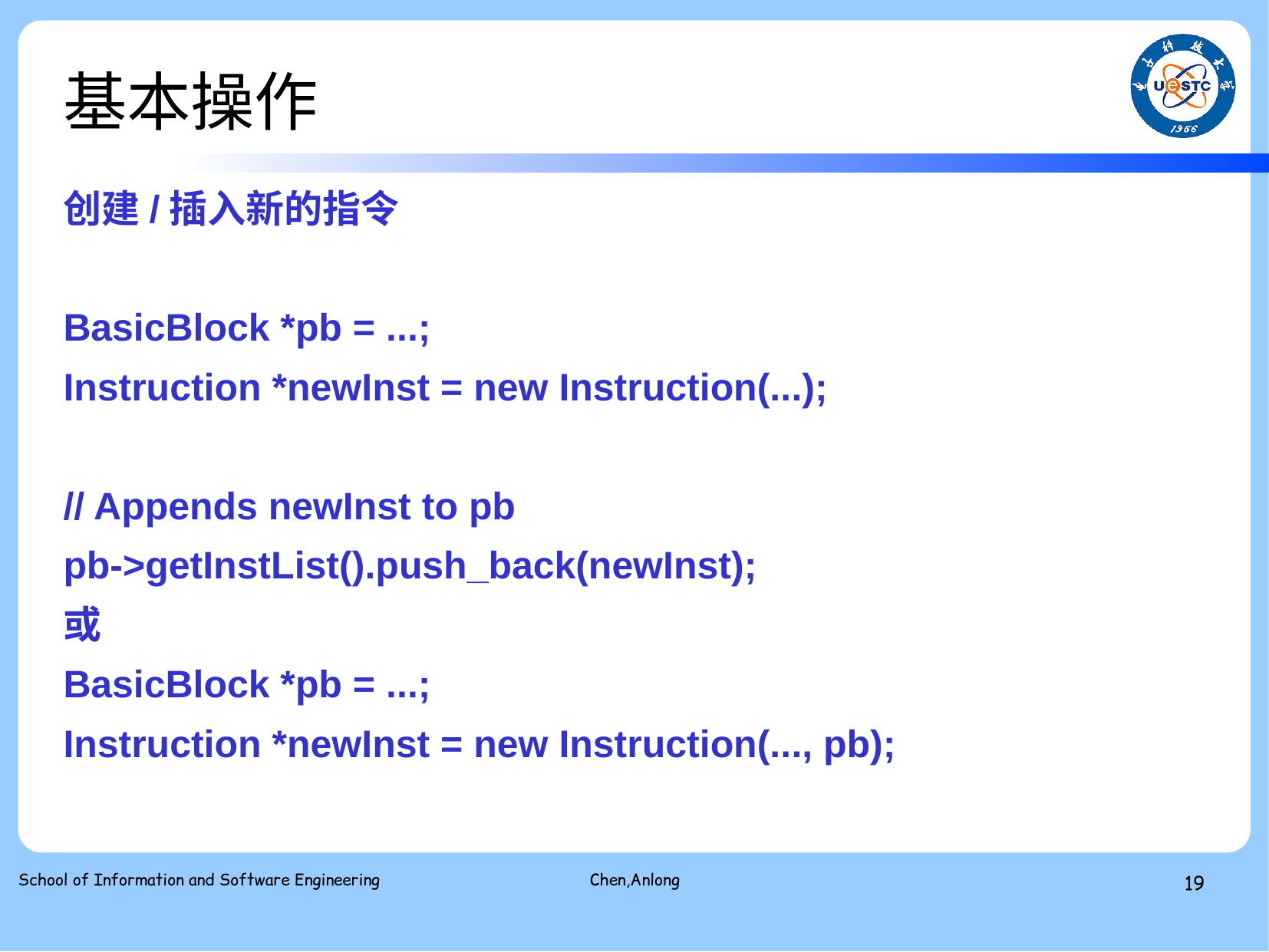

基本操作
创建/插入新的指令

BasicBlock *pb = ...;
Instruction *newInst = new Instruction(...);

// Appends newInst to pb
pb->getInstList().push_back(newInst);
或
BasicBlock *pb = ...;
Instruction *newInst = new Instruction(..., pb);
School of Information and Software Engineering
Chen,Anlong
19